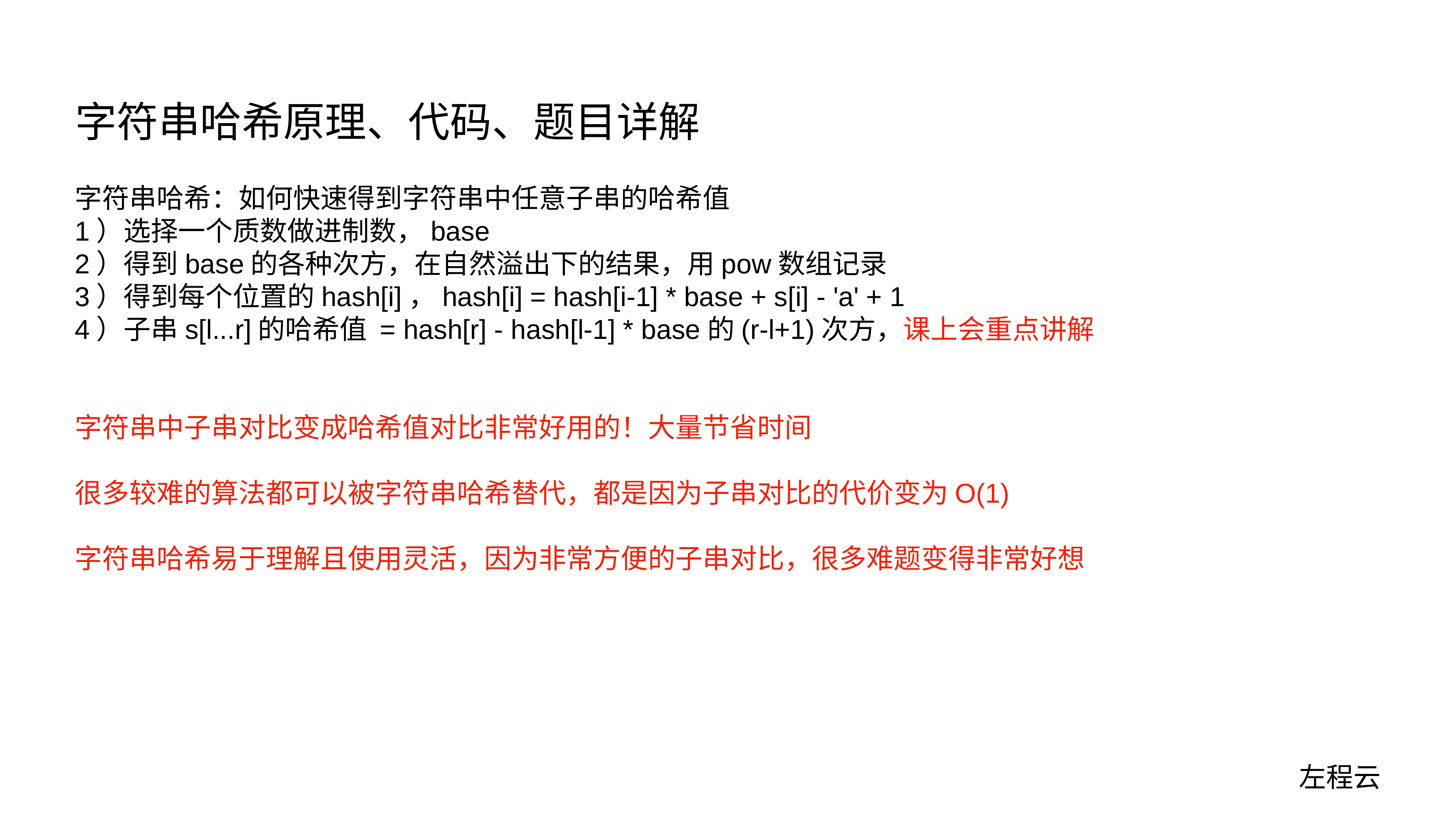

# 字符串哈希原理、代码、题目详解
字符串哈希：如何快速得到字符串中任意子串的哈希值
1）选择一个质数做进制数，base
2）得到base的各种次方，在自然溢出下的结果，用pow数组记录
3）得到每个位置的hash[i]，hash[i] = hash[i-1] * base + s[i] - 'a' + 1
4）子串s[l...r]的哈希值 = hash[r] - hash[l-1] * base的(r-l+1)次方，课上会重点讲解

字符串中子串对比变成哈希值对比非常好用的！大量节省时间

很多较难的算法都可以被字符串哈希替代，都是因为子串对比的代价变为O(1)

字符串哈希易于理解且使用灵活，因为非常方便的子串对比，很多难题变得非常好想
左程云